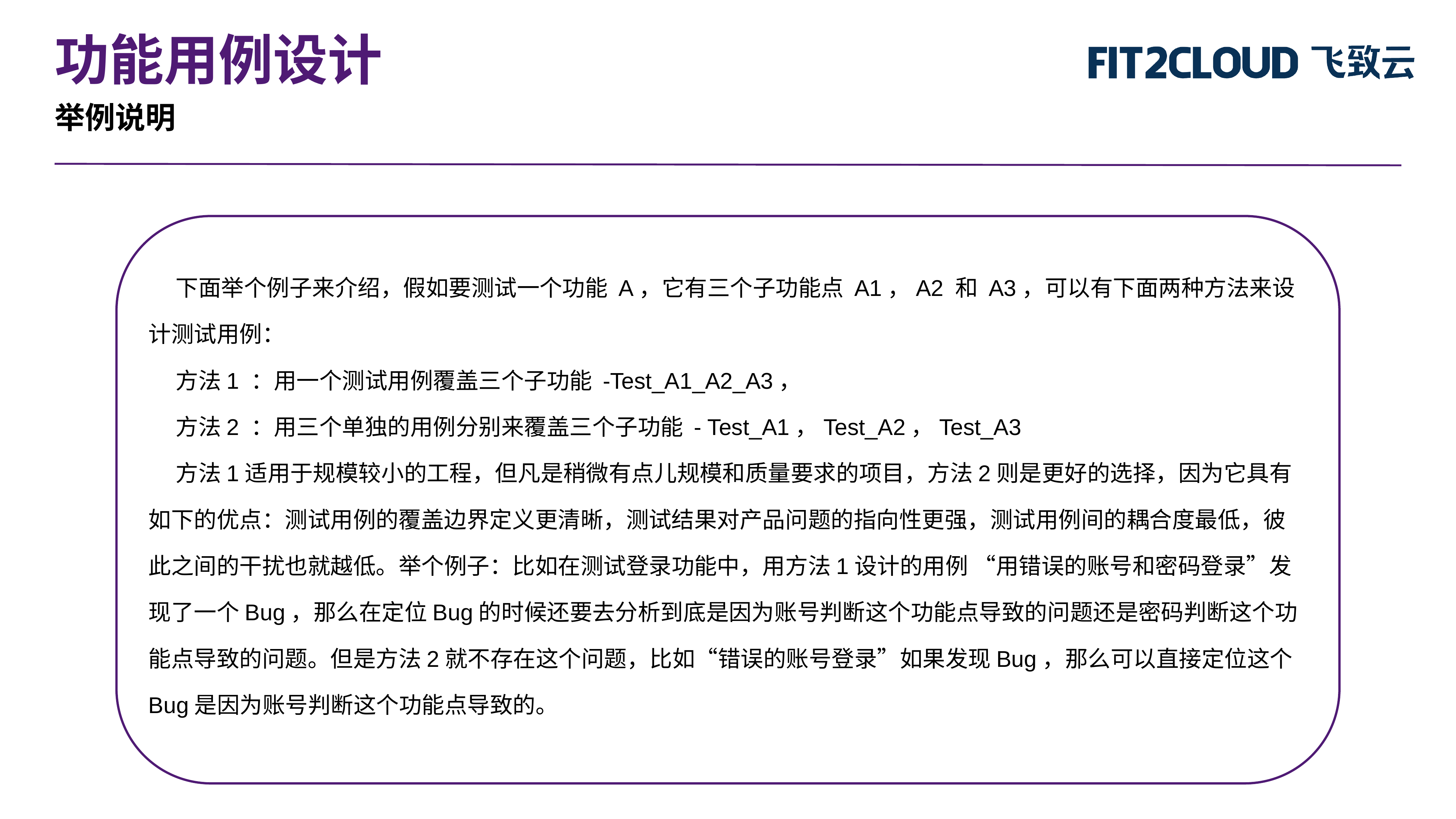

功能用例设计
举例说明
下面举个例子来介绍，假如要测试一个功能 A，它有三个子功能点 A1，A2 和 A3，可以有下面两种方法来设计测试用例：
方法1 ：用一个测试用例覆盖三个子功能 -Test_A1_A2_A3，
方法2 ：用三个单独的用例分别来覆盖三个子功能 - Test_A1，Test_A2，Test_A3
方法1适用于规模较小的工程，但凡是稍微有点儿规模和质量要求的项目，方法2则是更好的选择，因为它具有如下的优点：测试用例的覆盖边界定义更清晰，测试结果对产品问题的指向性更强，测试用例间的耦合度最低，彼此之间的干扰也就越低。举个例子：比如在测试登录功能中，用方法1设计的用例 “用错误的账号和密码登录”发现了一个Bug，那么在定位Bug的时候还要去分析到底是因为账号判断这个功能点导致的问题还是密码判断这个功能点导致的问题。但是方法2就不存在这个问题，比如“错误的账号登录”如果发现Bug，那么可以直接定位这个Bug是因为账号判断这个功能点导致的。